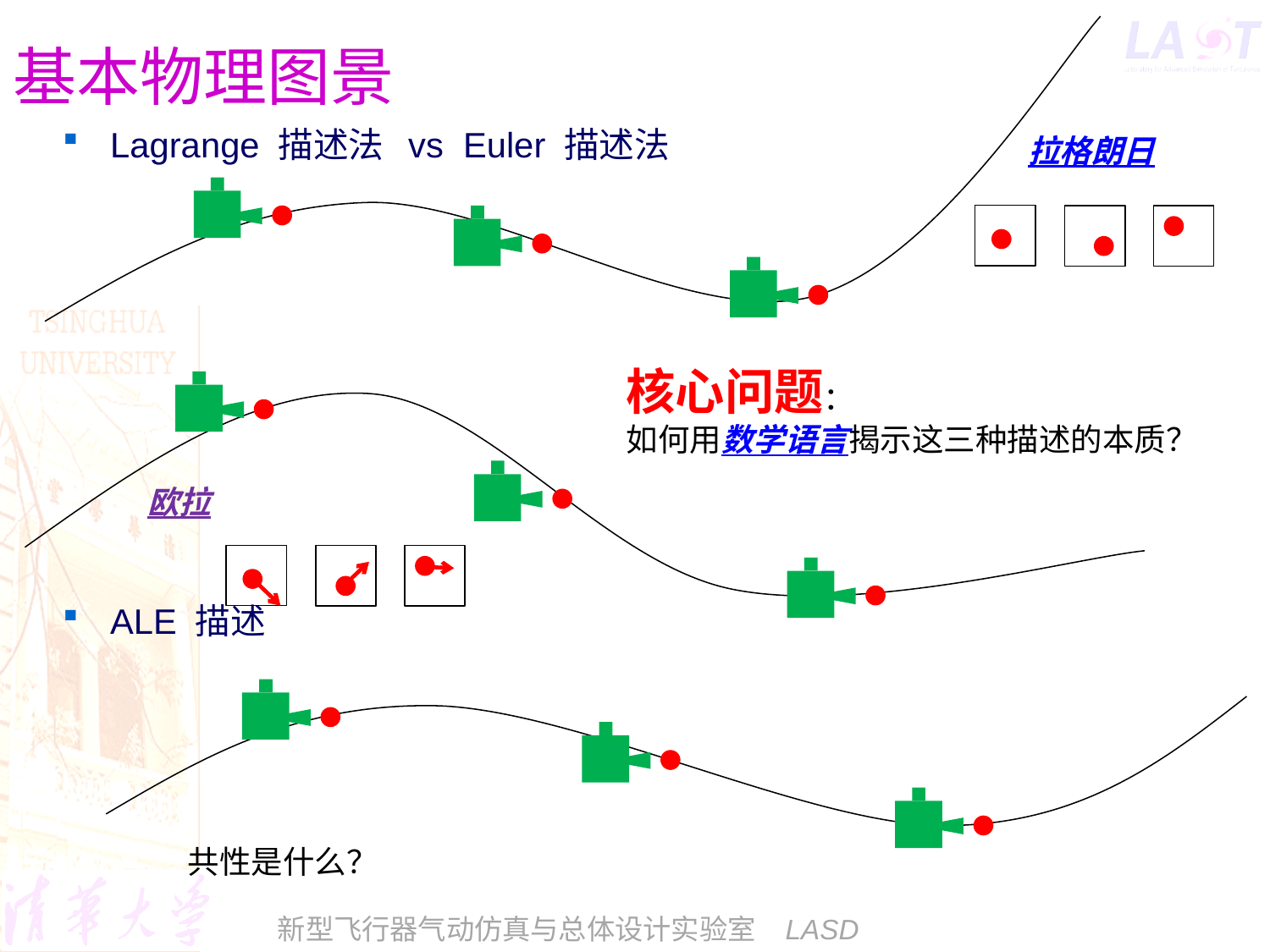

# 基本物理图景

Lagrange 描述法  vs  Euler 描述法

ALE 描述
拉格朗日

核心问题：
如何用数学语言揭示这三种描述的本质？

欧拉

共性是什么？